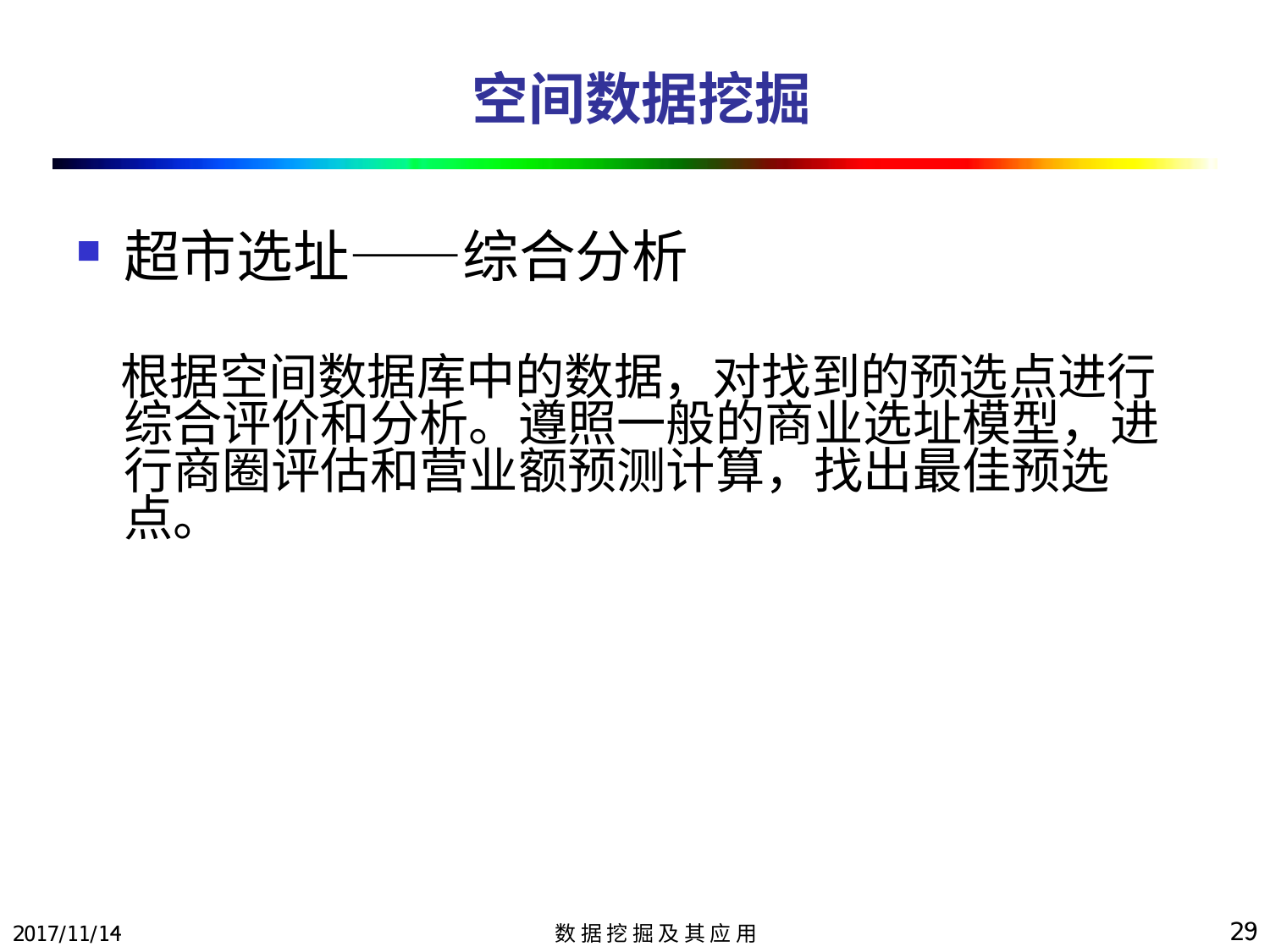

# 空间数据挖掘
超市选址——综合分析

   根据空间数据库中的数据，对找到的预选点进行综合评价和分析。遵照一般的商业选址模型，进行商圈评估和营业额预测计算，找出最佳预选点。

2017/11/14
29
数 据 挖 掘 及 其 应 用